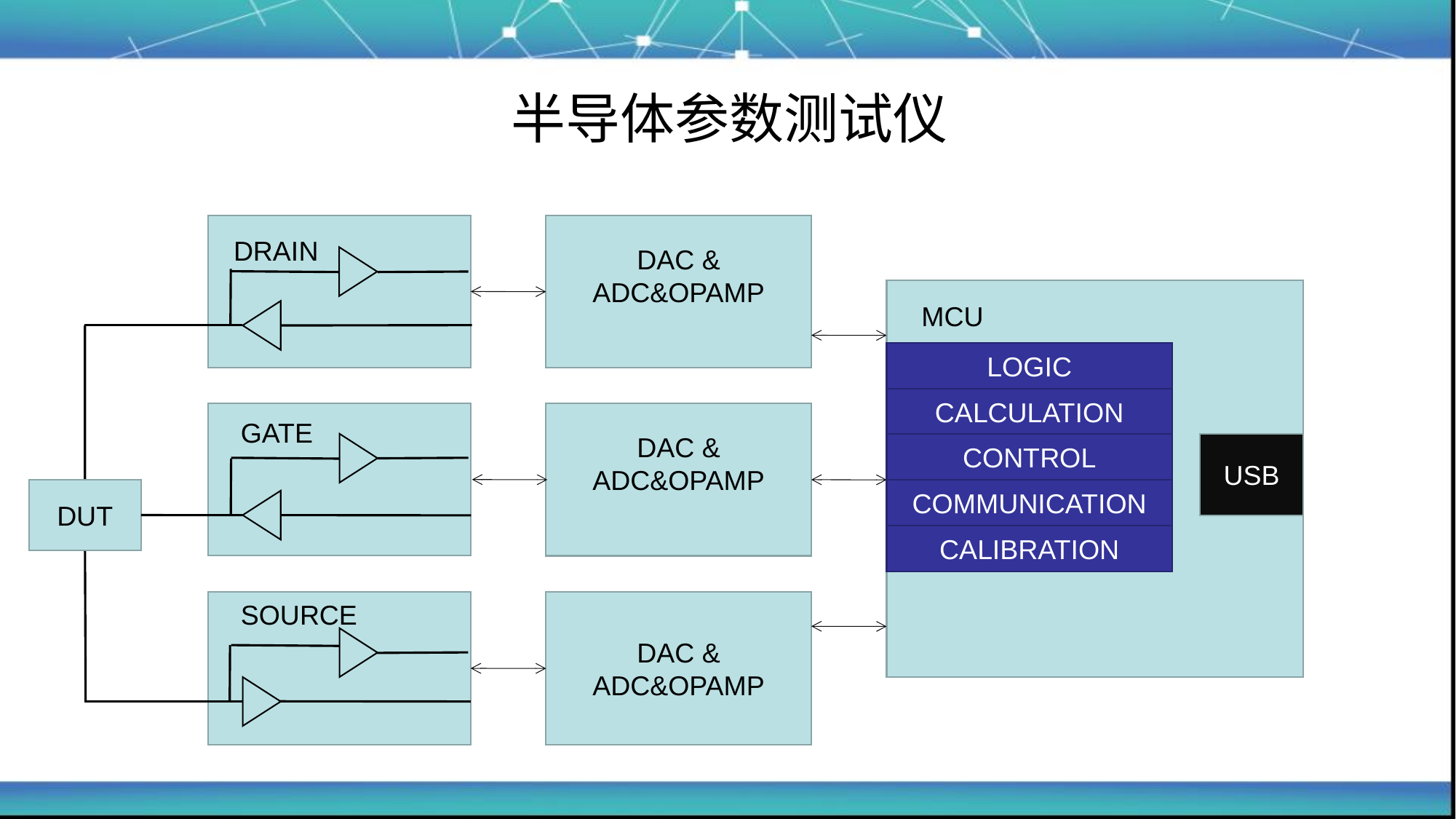

# 半导体参数测试仪

DAC & ADC&OPAMP

DRAIN

MCU

LOGIC
CALCULATION
DAC & ADC&OPAMP

GATE
CONTROL
USB

DUT
COMMUNICATION

CALIBRATION

SOURCE
DAC & ADC&OPAMP